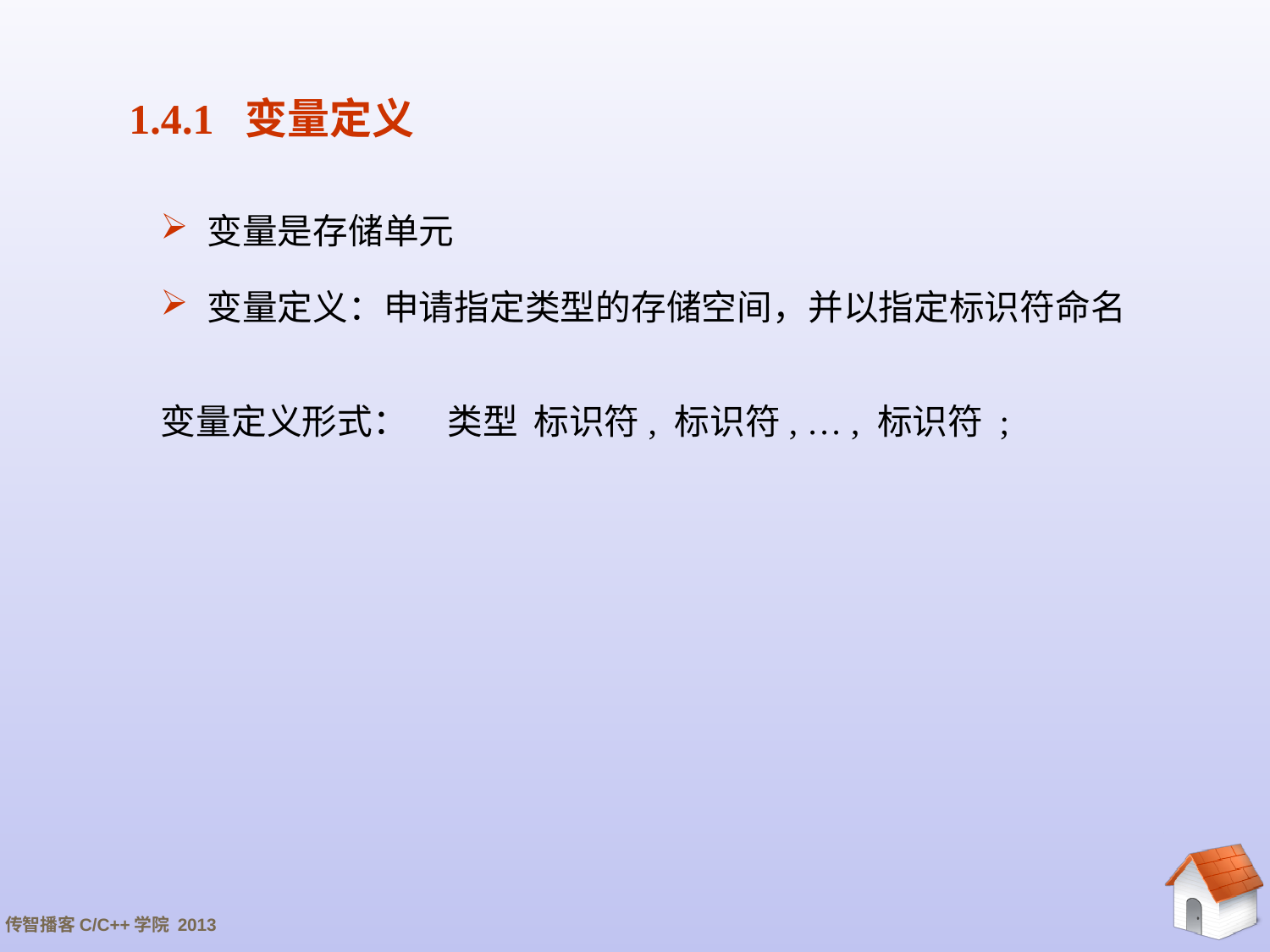

# 1.4.1  变量定义
 变量是存储单元
 变量定义：申请指定类型的存储空间，并以指定标识符命名
变量定义形式：     类型  标识符, 标识符, … , 标识符 ;